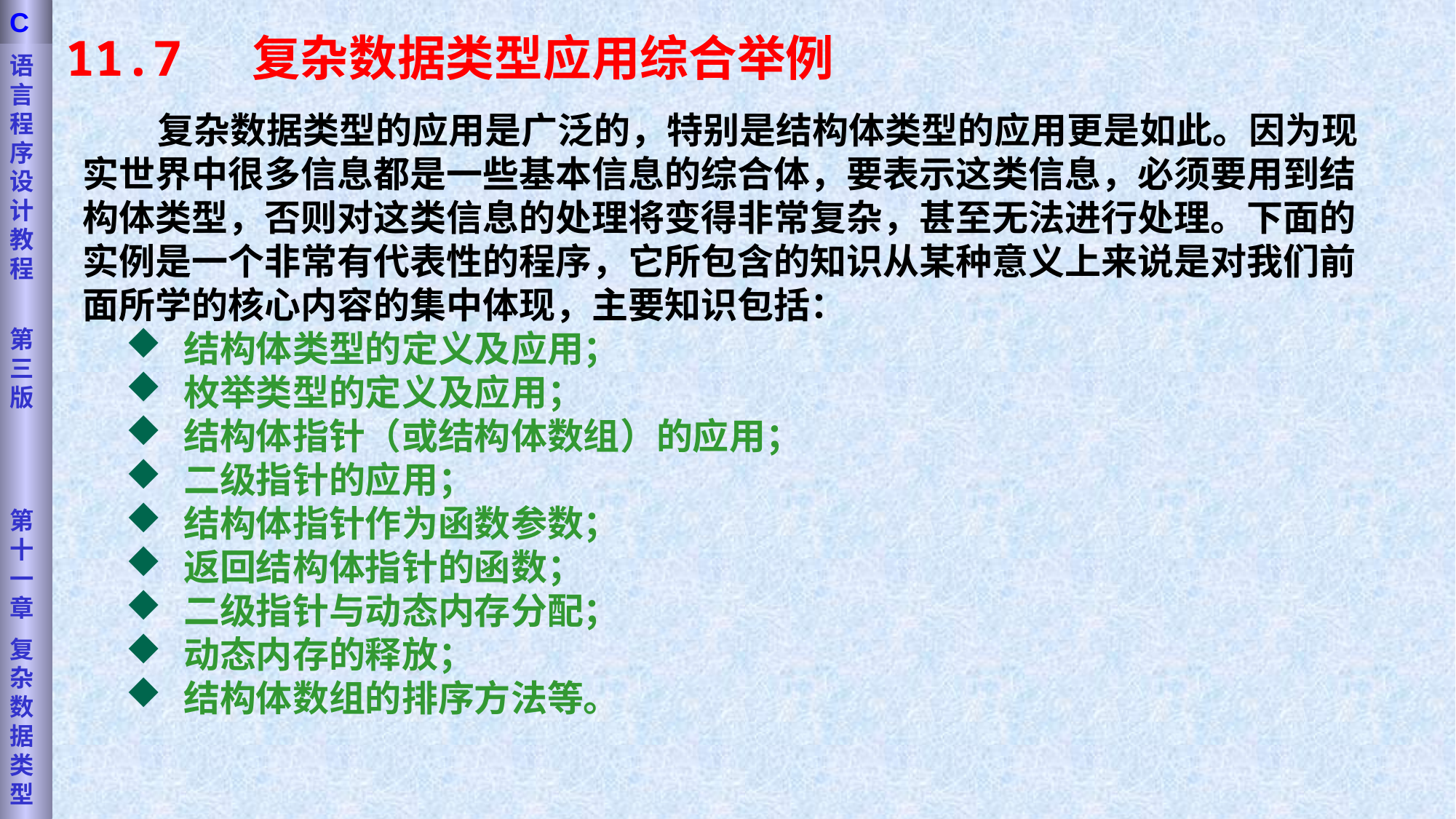

语言程序设计教程
第三版

第十一章
复杂数据类型
C
11.7  复杂数据类型应用综合举例
       复杂数据类型的应用是广泛的，特别是结构体类型的应用更是如此。因为现实世界中很多信息都是一些基本信息的综合体，要表示这类信息，必须要用到结构体类型，否则对这类信息的处理将变得非常复杂，甚至无法进行处理。下面的实例是一个非常有代表性的程序，它所包含的知识从某种意义上来说是对我们前面所学的核心内容的集中体现，主要知识包括：
 结构体类型的定义及应用；
 枚举类型的定义及应用；
 结构体指针（或结构体数组）的应用；
 二级指针的应用；
 结构体指针作为函数参数；
 返回结构体指针的函数；
 二级指针与动态内存分配；
 动态内存的释放；
 结构体数组的排序方法等。